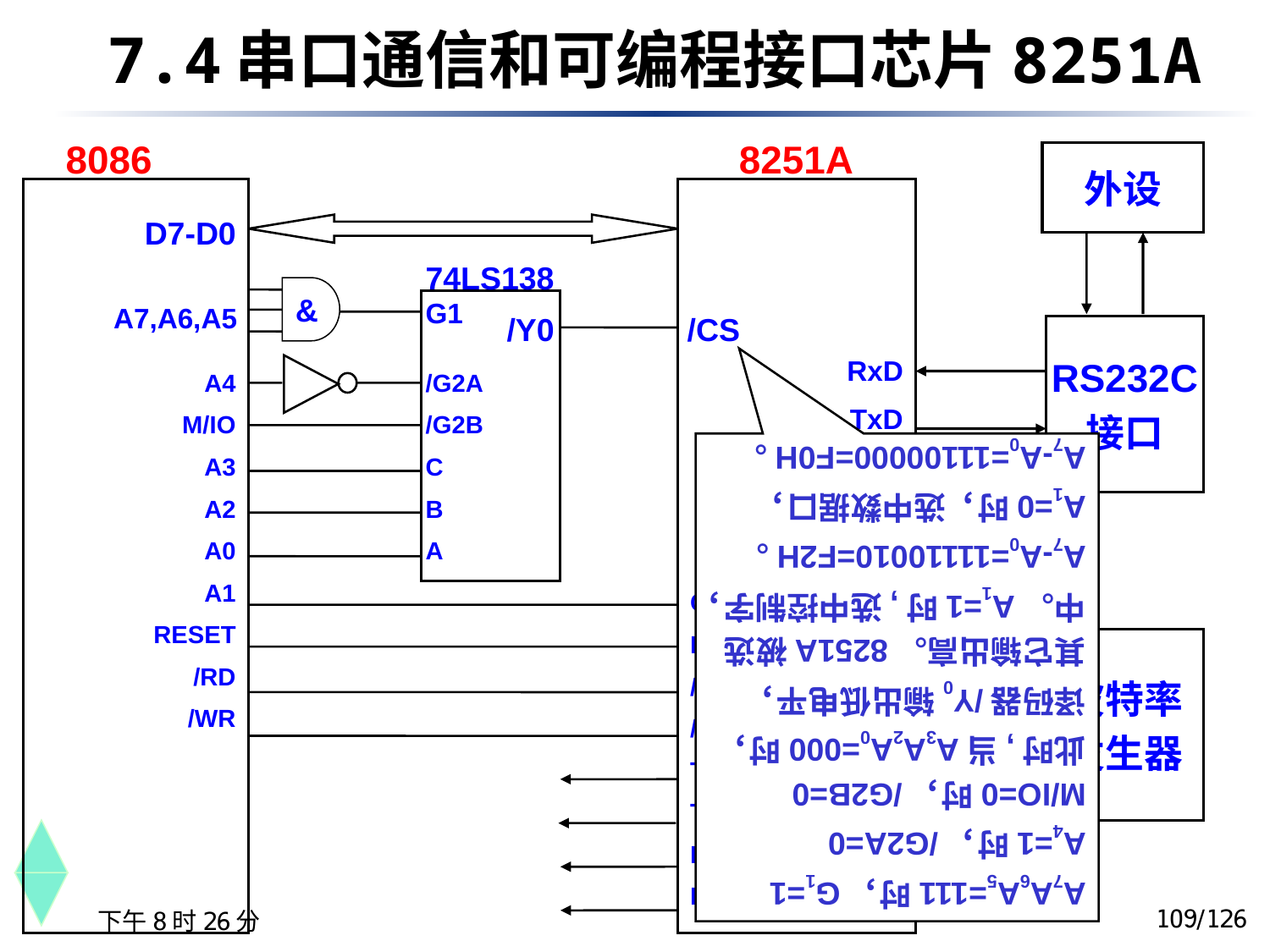

7.4	串口通信和可编程接口芯片8251A
8086
8251A
外设

D7-D0

74LS138
&

G1

A7,A6,A5
/Y0               /CS

RS232C
接口

RxD
TxD

A4
M/IO
A3
A2
A0
A1
RESET
/RD
/WR
/G2A
/G2B
C
B
A

A7A6A5=111时，G1=1
A4=1时，/G2A=0
M/IO=0时，/G2B=0
此时,当A3A2A0=000时，
译码器/Y0输出低电平，
其它输出高。8251A被选
中。A1=1时,选中控制字，
A7-A0=11110010=F2H。
A1=0时，选中数据口，
A7-A0=11100000=F0H。

C/D
RESET
/RD
/WR
TxRDY
TxE
RxRDY
BRKDET

波特率
发生器

/RxC
/TxC

109/126
下午8时26分